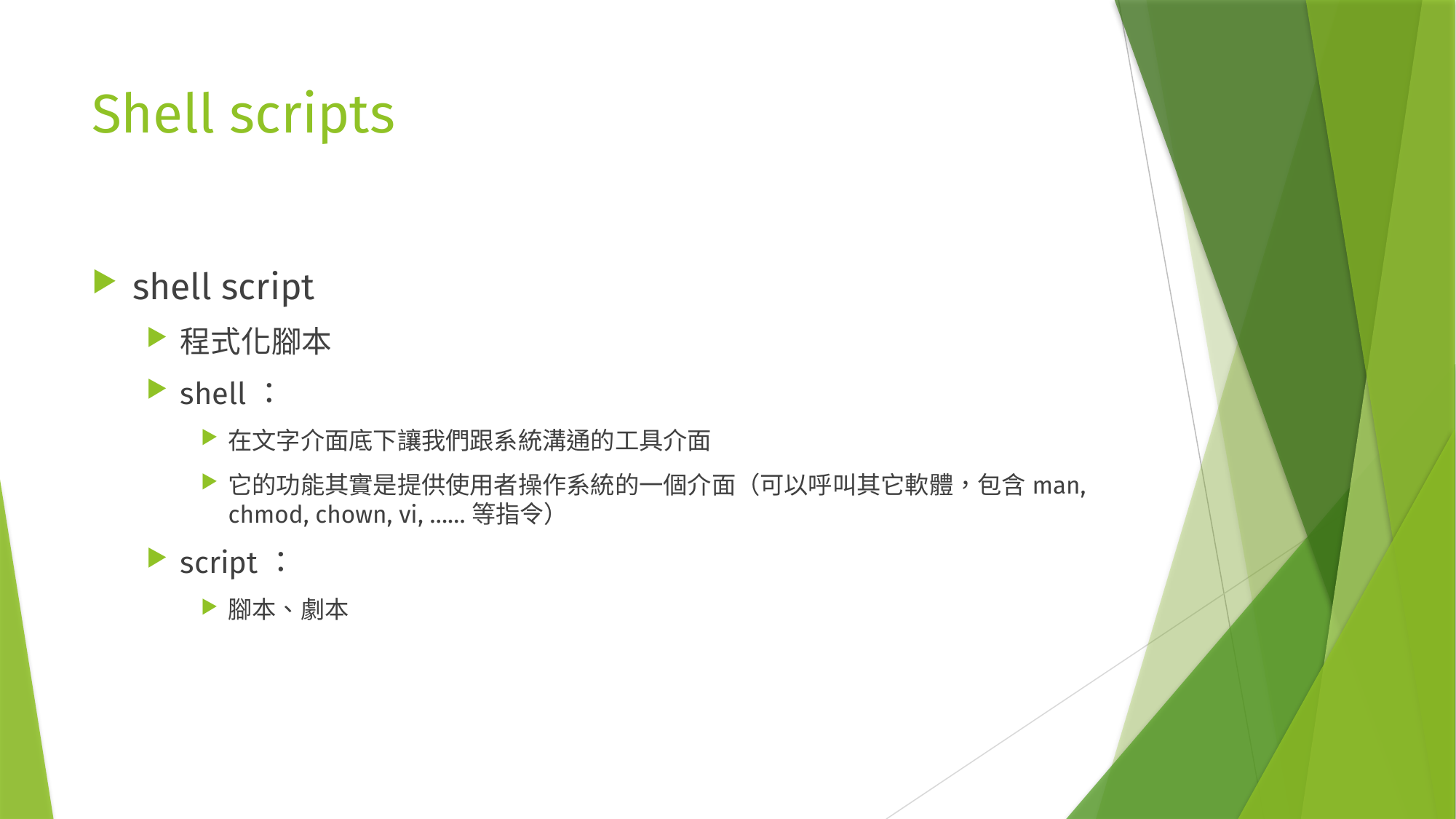

# Shell scripts
shell script
程式化腳本
shell：
在文字介面底下讓我們跟系統溝通的工具介面
它的功能其實是提供使用者操作系統的一個介面（可以呼叫其它軟體，包含man, chmod, chown, vi, ……等指令）
script：
腳本、劇本